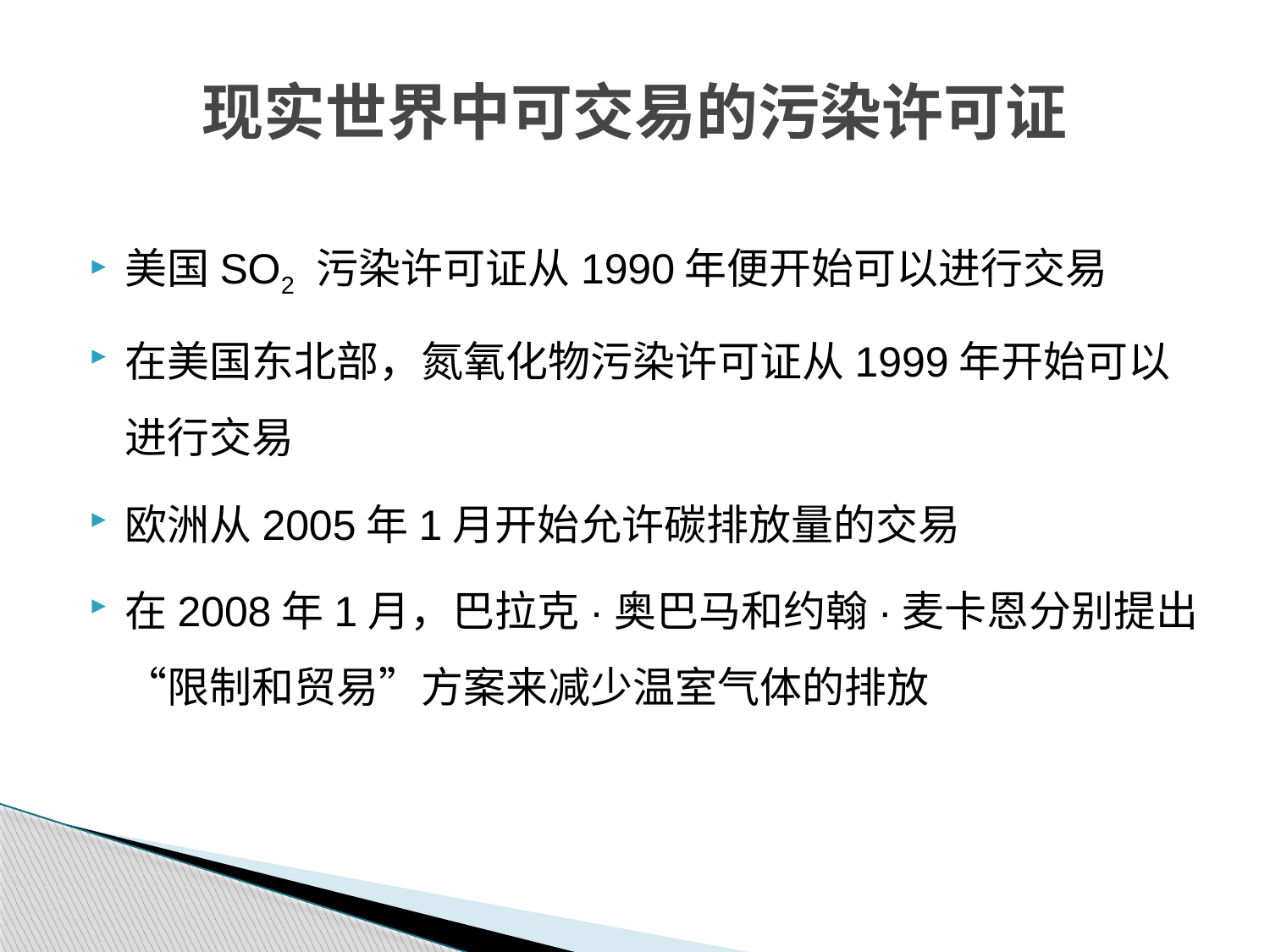

现实世界中可交易的污染许可证
美国SO2 污染许可证从1990年便开始可以进行交易
在美国东北部，氮氧化物污染许可证从1999年开始可以进行交易
欧洲从2005年1月开始允许碳排放量的交易
在2008年1月，巴拉克·奥巴马和约翰·麦卡恩分别提出“限制和贸易”方案来减少温室气体的排放